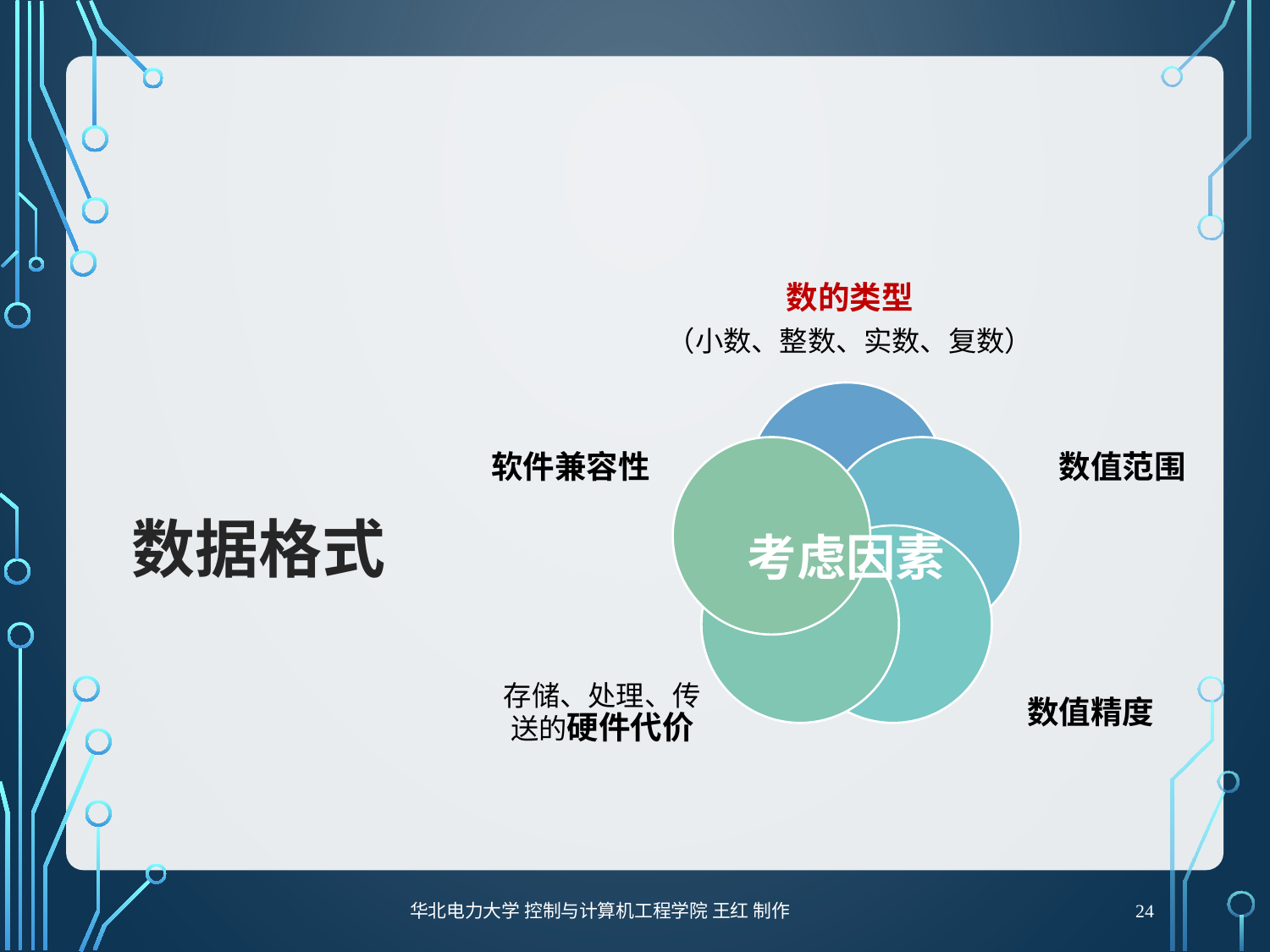

# 数据格式
数的类型
（小数、整数、实数、复数）

软件兼容性
数值范围

考虑因素

存储、处理、传送的硬件代价
数值精度
华北电力大学 控制与计算机工程学院 王红 制作
24